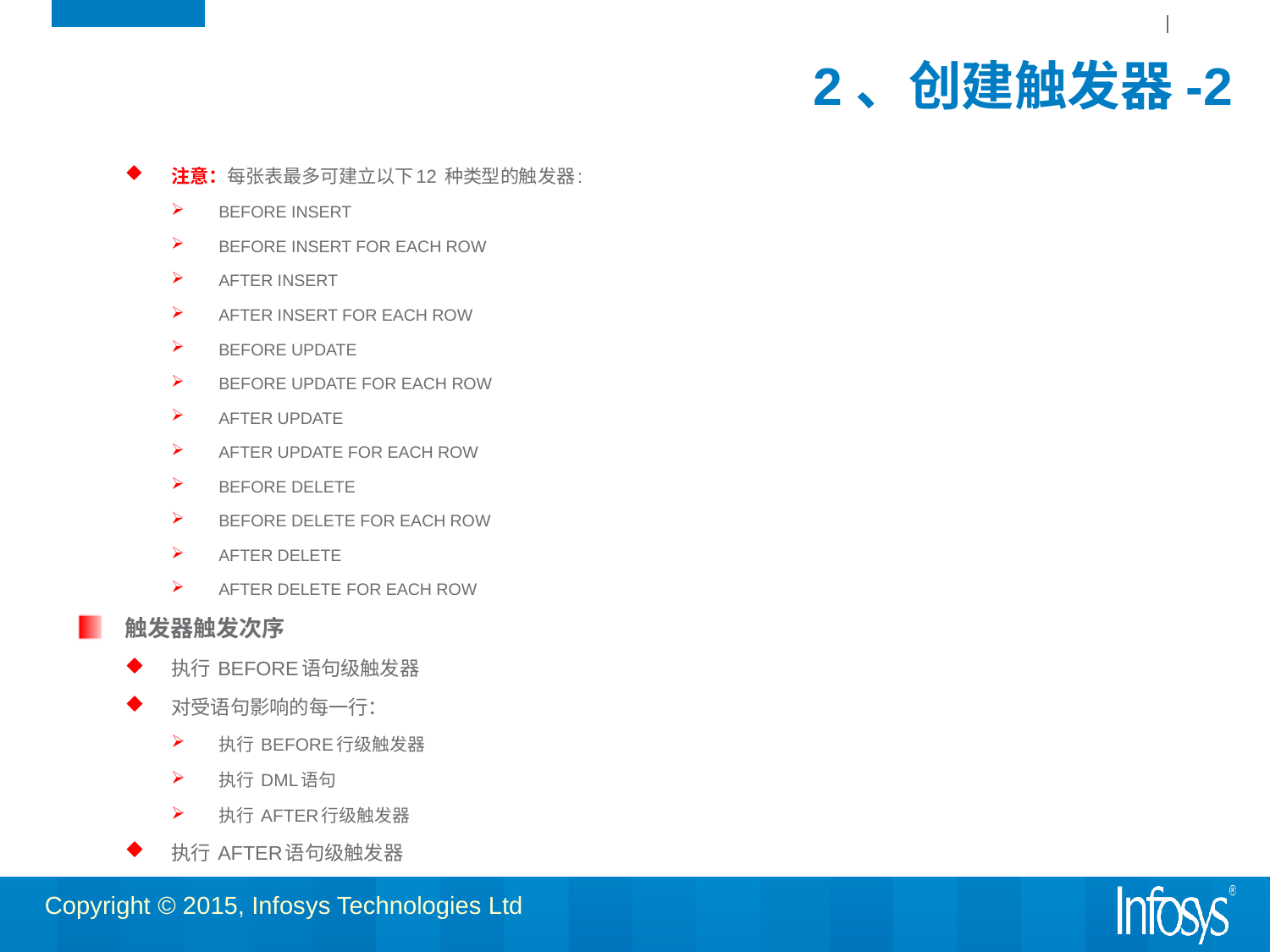

# 2、创建触发器-2
注意：每张表最多可建立以下12 种类型的触发器:
BEFORE INSERT
BEFORE INSERT FOR EACH ROW
AFTER INSERT
AFTER INSERT FOR EACH ROW
BEFORE UPDATE
BEFORE UPDATE FOR EACH ROW
AFTER UPDATE
AFTER UPDATE FOR EACH ROW
BEFORE DELETE
BEFORE DELETE FOR EACH ROW
AFTER DELETE
AFTER DELETE FOR EACH ROW
触发器触发次序
执行 BEFORE语句级触发器
对受语句影响的每一行：
执行 BEFORE行级触发器
执行 DML语句
执行 AFTER行级触发器
执行 AFTER语句级触发器